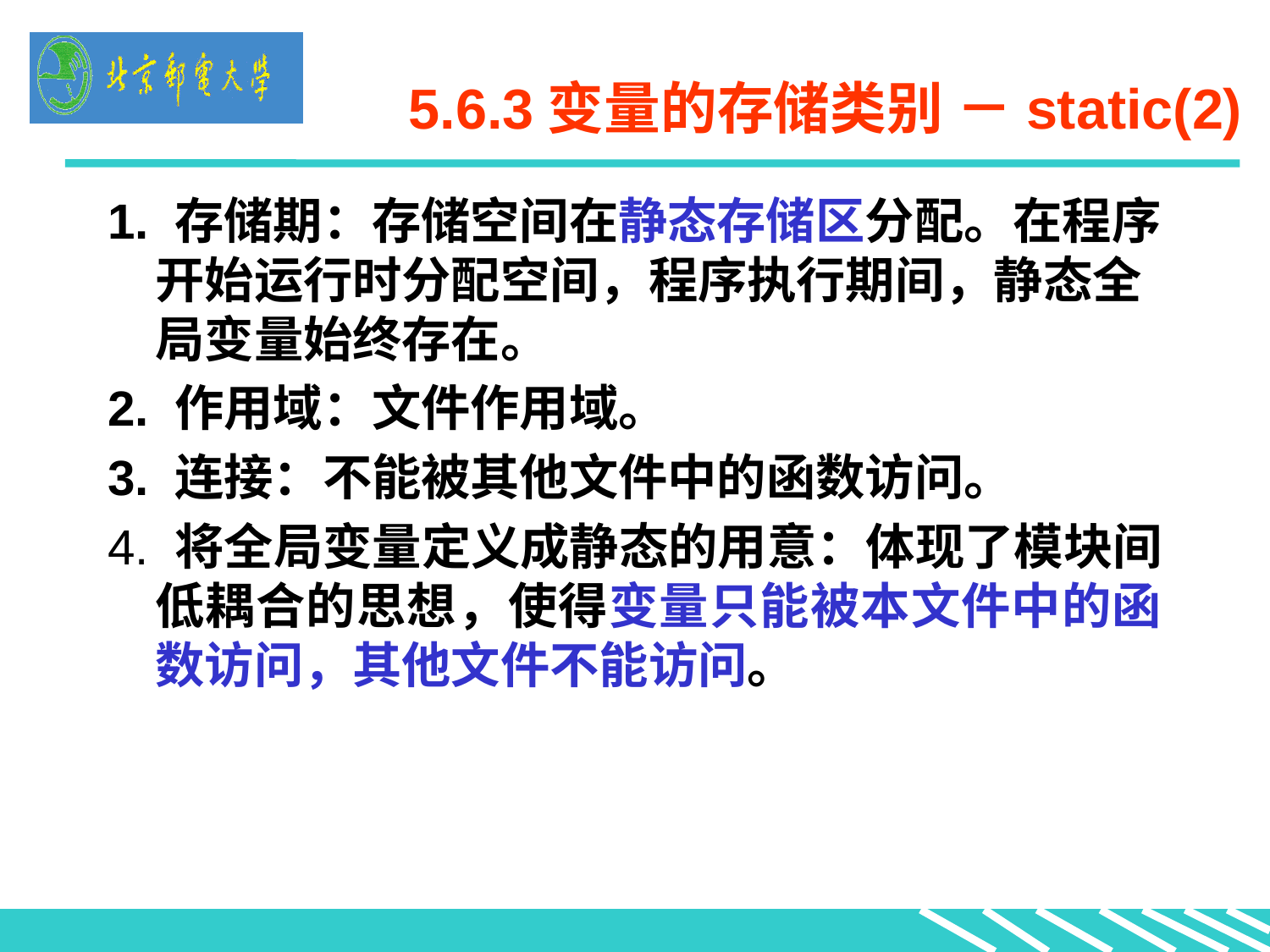

# 5.6.3变量的存储类别 －static(2)
1. 存储期：存储空间在静态存储区分配。在程序开始运行时分配空间，程序执行期间，静态全局变量始终存在。
2. 作用域：文件作用域。
3. 连接：不能被其他文件中的函数访问。
4. 将全局变量定义成静态的用意：体现了模块间低耦合的思想，使得变量只能被本文件中的函数访问，其他文件不能访问。